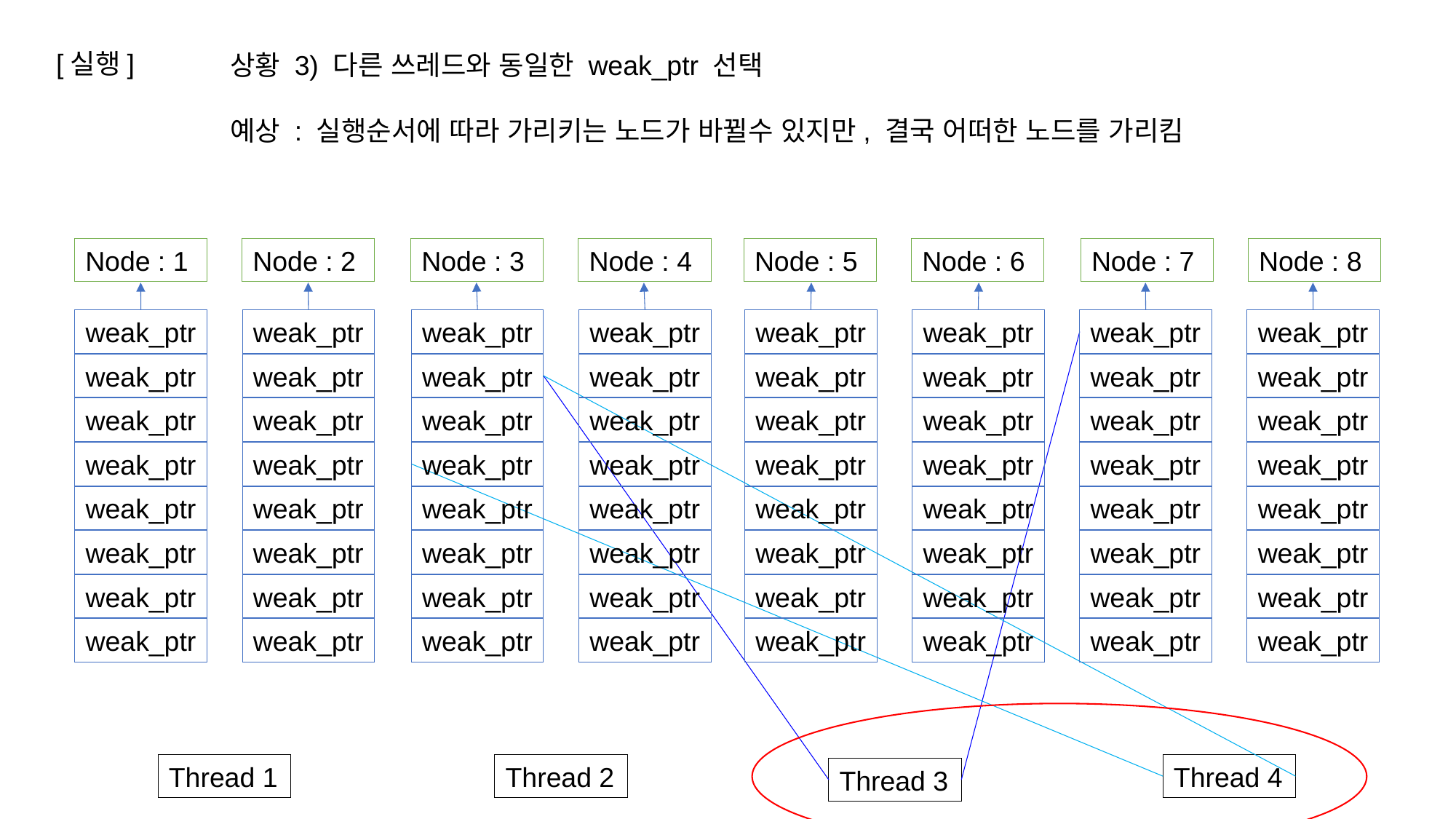

[실행]
상황 3) 다른 쓰레드와 동일한 weak_ptr 선택

예상 : 실행순서에 따라 가리키는 노드가 바뀔수 있지만, 결국 어떠한 노드를 가리킴
Node : 1
Node : 2
Node : 3
Node : 4
Node : 5
Node : 6
Node : 7
Node : 8
weak_ptr
weak_ptr
weak_ptr
weak_ptr
weak_ptr
weak_ptr
weak_ptr
weak_ptr
weak_ptr
weak_ptr
weak_ptr
weak_ptr
weak_ptr
weak_ptr
weak_ptr
weak_ptr
weak_ptr
weak_ptr
weak_ptr
weak_ptr
weak_ptr
weak_ptr
weak_ptr
weak_ptr
weak_ptr
weak_ptr
weak_ptr
weak_ptr
weak_ptr
weak_ptr
weak_ptr
weak_ptr
weak_ptr
weak_ptr
weak_ptr
weak_ptr
weak_ptr
weak_ptr
weak_ptr
weak_ptr
weak_ptr
weak_ptr
weak_ptr
weak_ptr
weak_ptr
weak_ptr
weak_ptr
weak_ptr
weak_ptr
weak_ptr
weak_ptr
weak_ptr
weak_ptr
weak_ptr
weak_ptr
weak_ptr
weak_ptr
weak_ptr
weak_ptr
weak_ptr
weak_ptr
weak_ptr
weak_ptr
weak_ptr

Thread 1
Thread 2
Thread 4
Thread 3